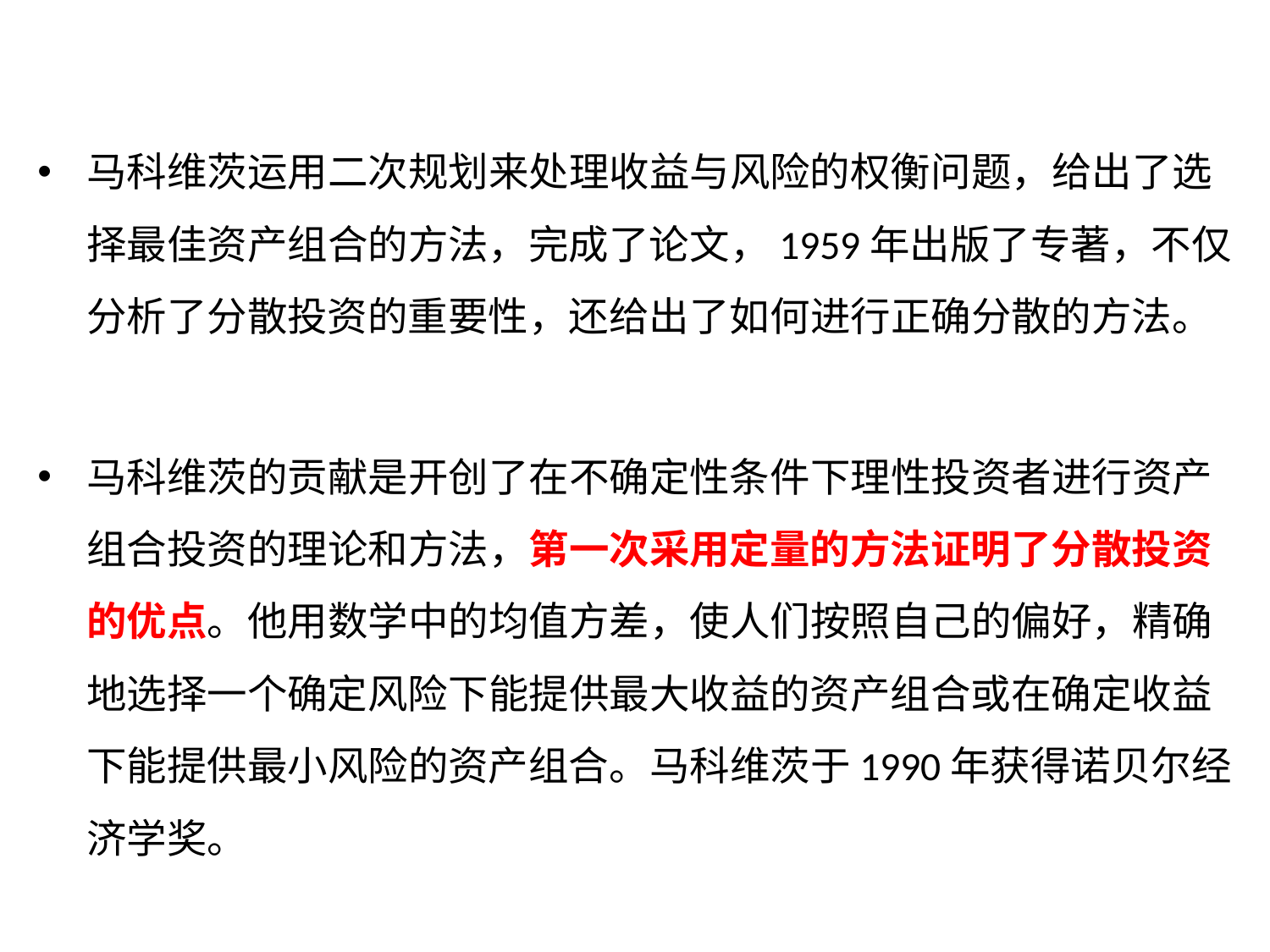

马科维茨运用二次规划来处理收益与风险的权衡问题，给出了选择最佳资产组合的方法，完成了论文，1959年出版了专著，不仅分析了分散投资的重要性，还给出了如何进行正确分散的方法。

马科维茨的贡献是开创了在不确定性条件下理性投资者进行资产组合投资的理论和方法，第一次采用定量的方法证明了分散投资的优点。他用数学中的均值方差，使人们按照自己的偏好，精确地选择一个确定风险下能提供最大收益的资产组合或在确定收益下能提供最小风险的资产组合。马科维茨于1990年获得诺贝尔经济学奖。
65